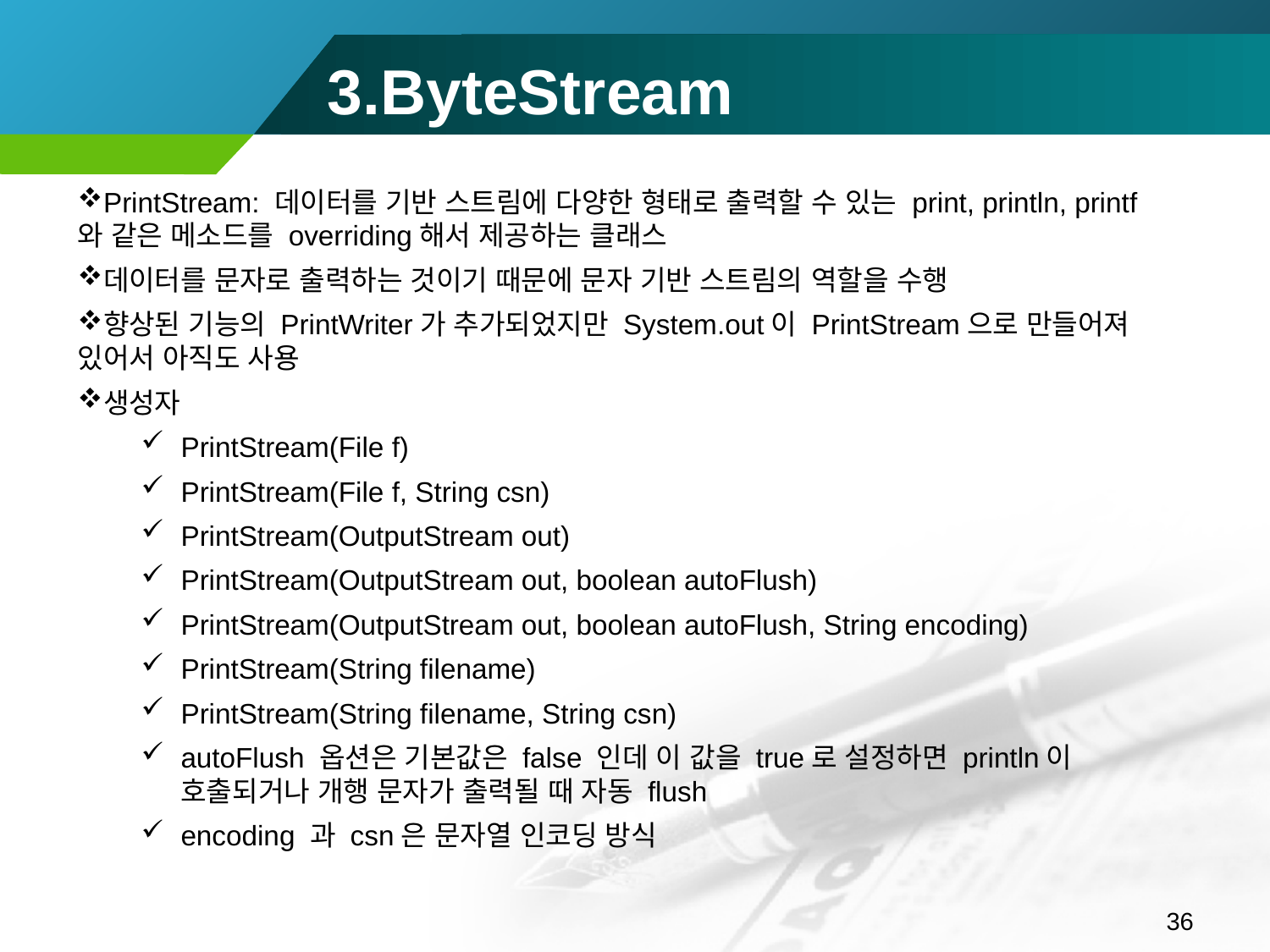

3.ByteStream
PrintStream: 데이터를 기반 스트림에 다양한 형태로 출력할 수 있는 print, println, printf와 같은 메소드를 overriding해서 제공하는 클래스
데이터를 문자로 출력하는 것이기 때문에 문자 기반 스트림의 역할을 수행
향상된 기능의 PrintWriter가 추가되었지만 System.out이 PrintStream으로 만들어져 있어서 아직도 사용
생성자
PrintStream(File f)
PrintStream(File f, String csn)
PrintStream(OutputStream out)
PrintStream(OutputStream out, boolean autoFlush)
PrintStream(OutputStream out, boolean autoFlush, String encoding)
PrintStream(String filename)
PrintStream(String filename, String csn)
autoFlush 옵션은 기본값은 false 인데 이 값을 true로 설정하면 println이 호출되거나 개행 문자가 출력될 때 자동 flush
encoding 과 csn은 문자열 인코딩 방식

36